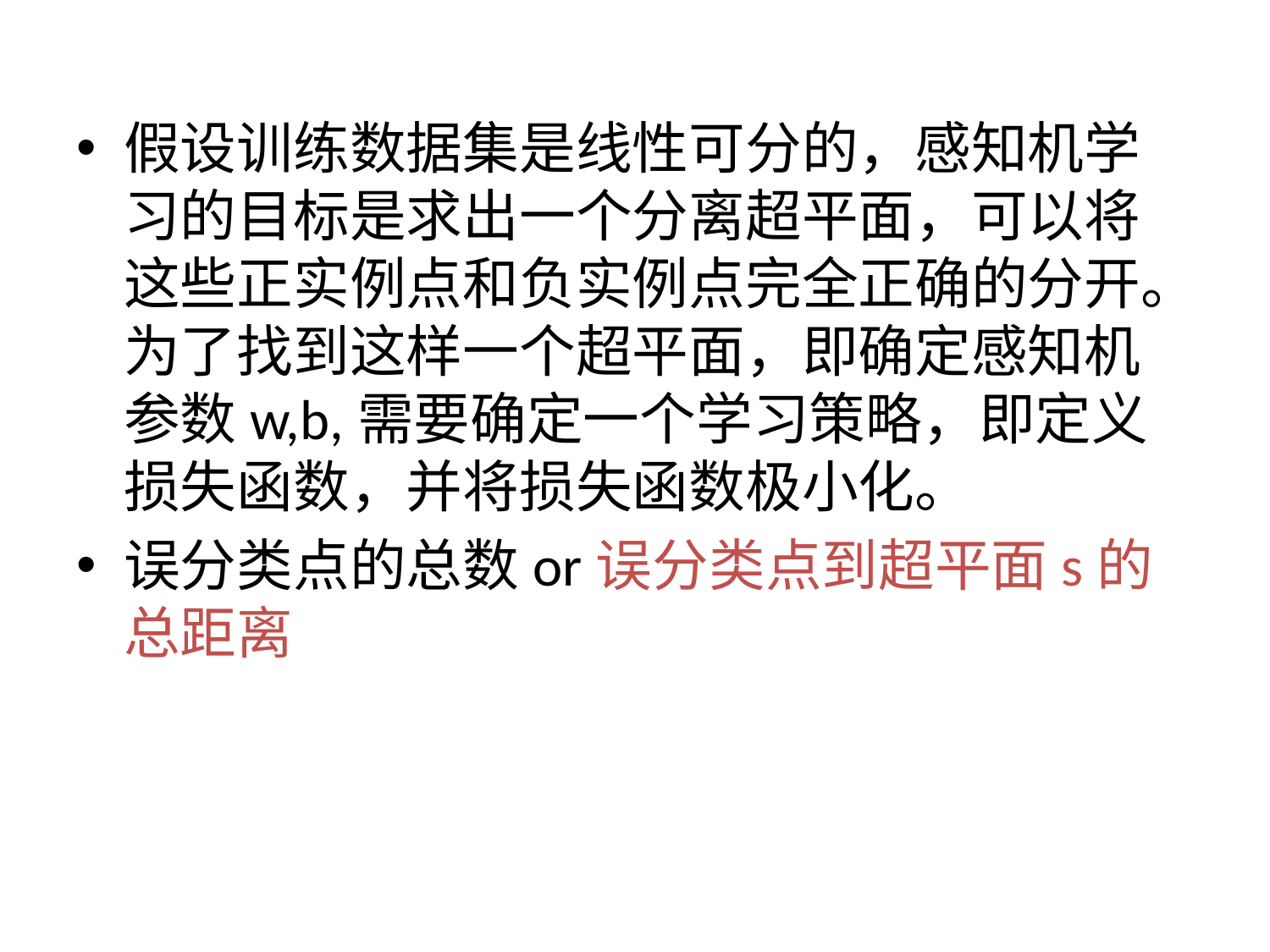

假设训练数据集是线性可分的，感知机学习的目标是求出一个分离超平面，可以将这些正实例点和负实例点完全正确的分开。为了找到这样一个超平面，即确定感知机参数w,b,需要确定一个学习策略，即定义损失函数，并将损失函数极小化。
误分类点的总数or误分类点到超平面s的总距离